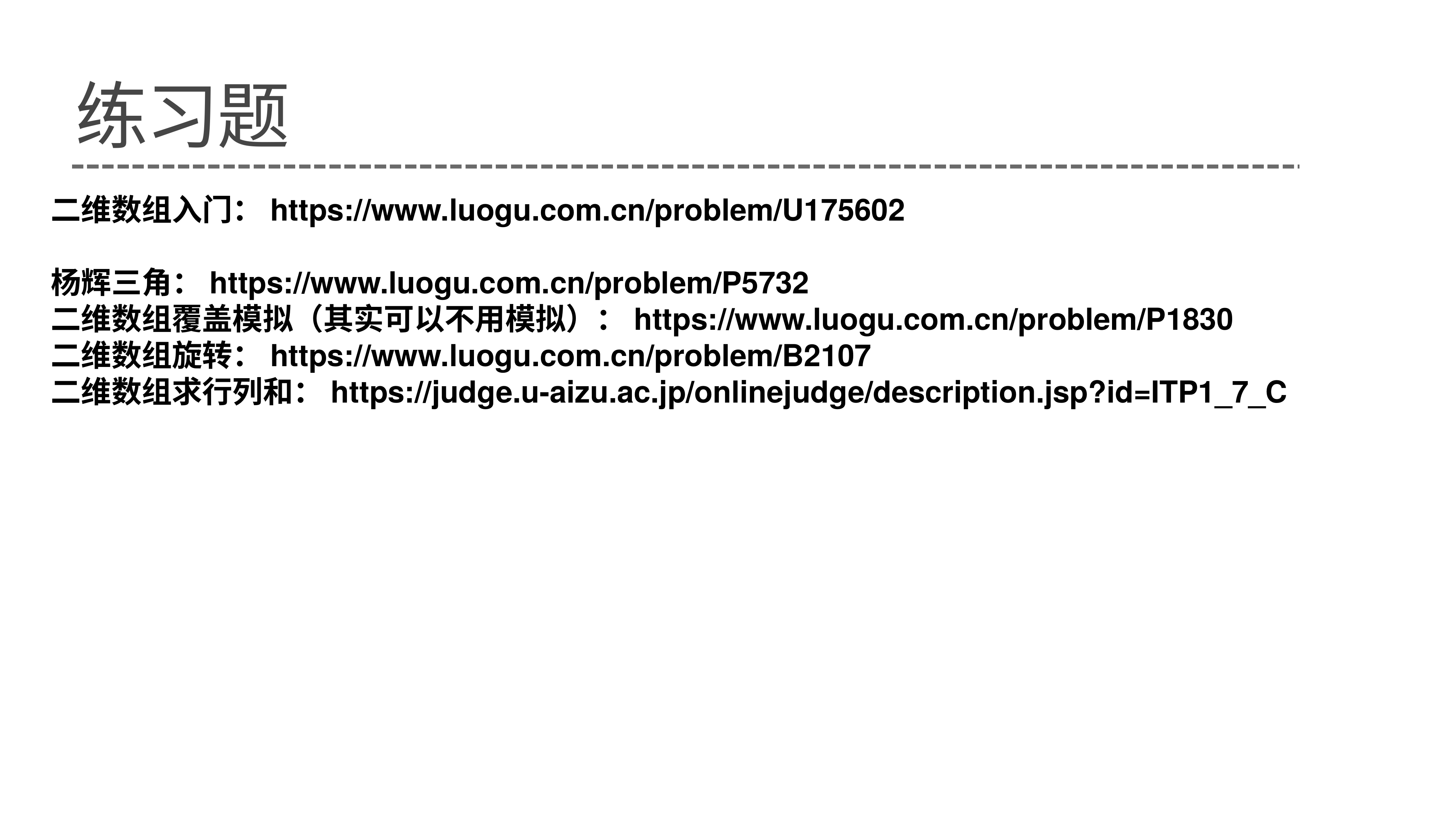

# 练习题
二维数组入门：https://www.luogu.com.cn/problem/U175602

杨辉三角：https://www.luogu.com.cn/problem/P5732
二维数组覆盖模拟（其实可以不用模拟）：https://www.luogu.com.cn/problem/P1830
二维数组旋转：https://www.luogu.com.cn/problem/B2107
二维数组求行列和：https://judge.u-aizu.ac.jp/onlinejudge/description.jsp?id=ITP1_7_C